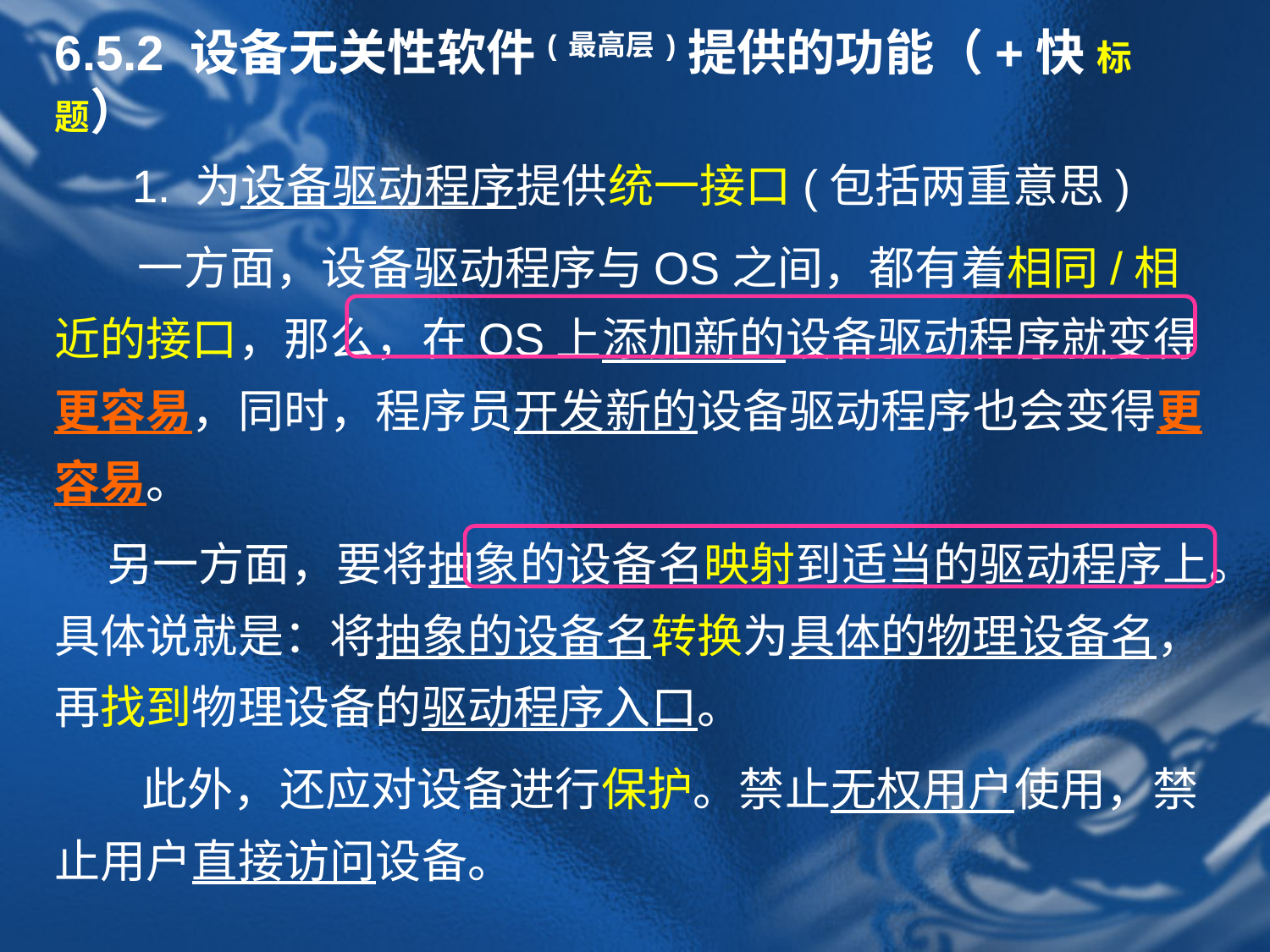

# 6.5.2 设备无关性软件(最高层)提供的功能（+快 标题）
 　1. 为设备驱动程序提供统一接口(包括两重意思)
       一方面，设备驱动程序与OS之间，都有着相同/相近的接口，那么，在OS上添加新的设备驱动程序就变得更容易，同时，程序员开发新的设备驱动程序也会变得更容易。
    另一方面，要将抽象的设备名映射到适当的驱动程序上。具体说就是：将抽象的设备名转换为具体的物理设备名，再找到物理设备的驱动程序入口。
此外，还应对设备进行保护。禁止无权用户使用，禁止用户直接访问设备。